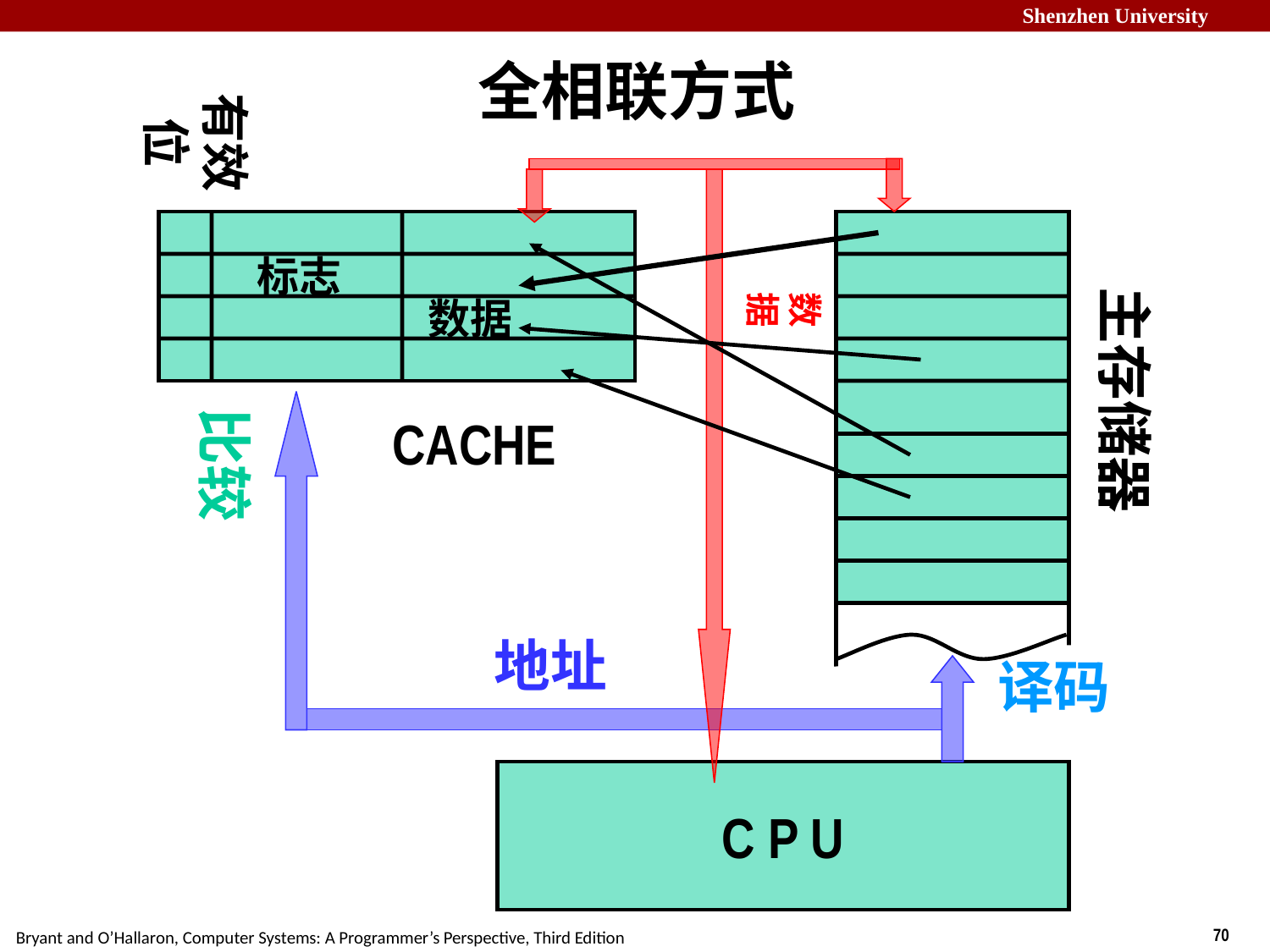

# 全相联方式
有效位

标志

数据
主存储器
数据

比较
CACHE
地址
译码

C P U